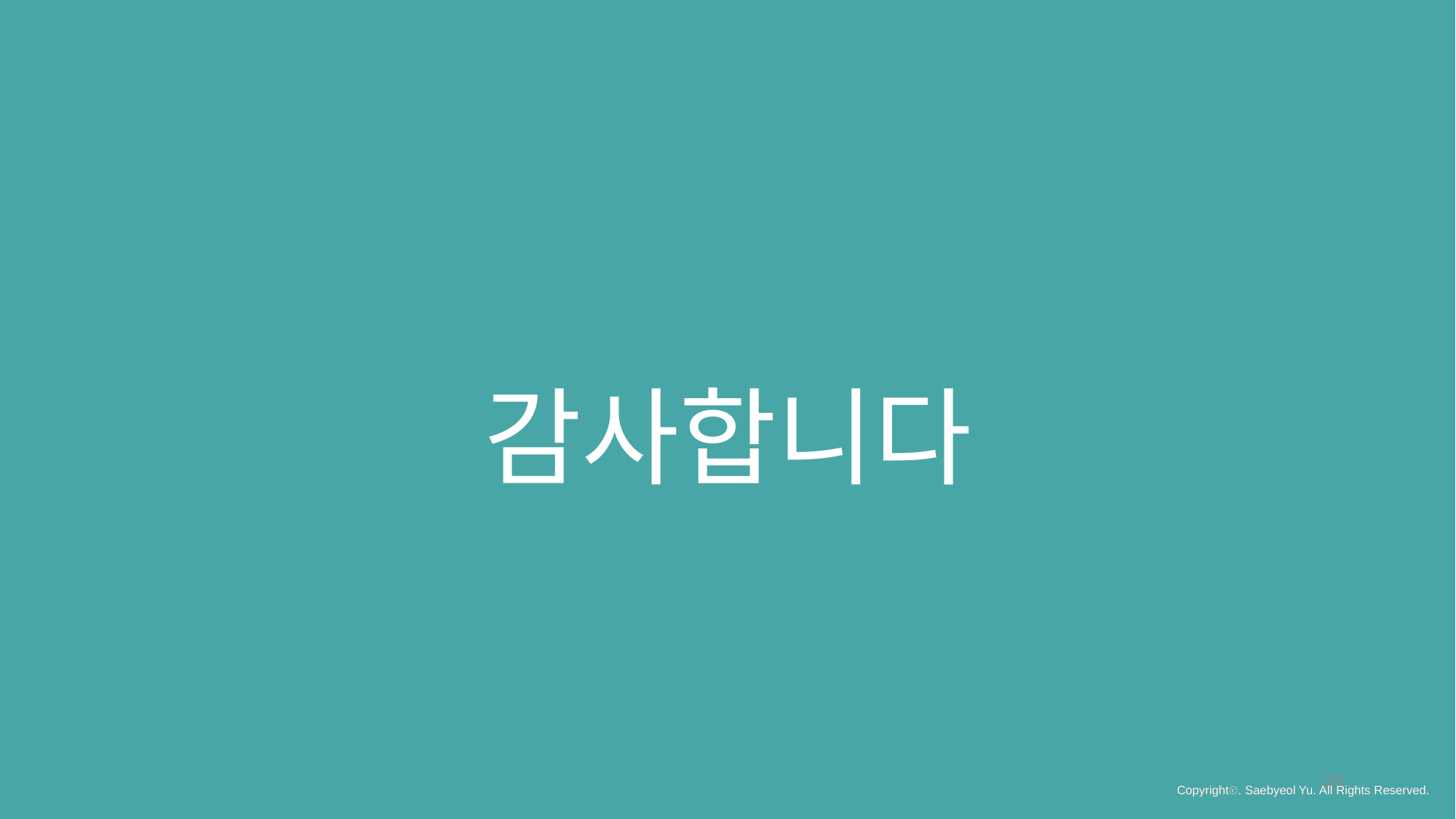

감사합니다
25
Copyrightⓒ. Saebyeol Yu. All Rights Reserved.